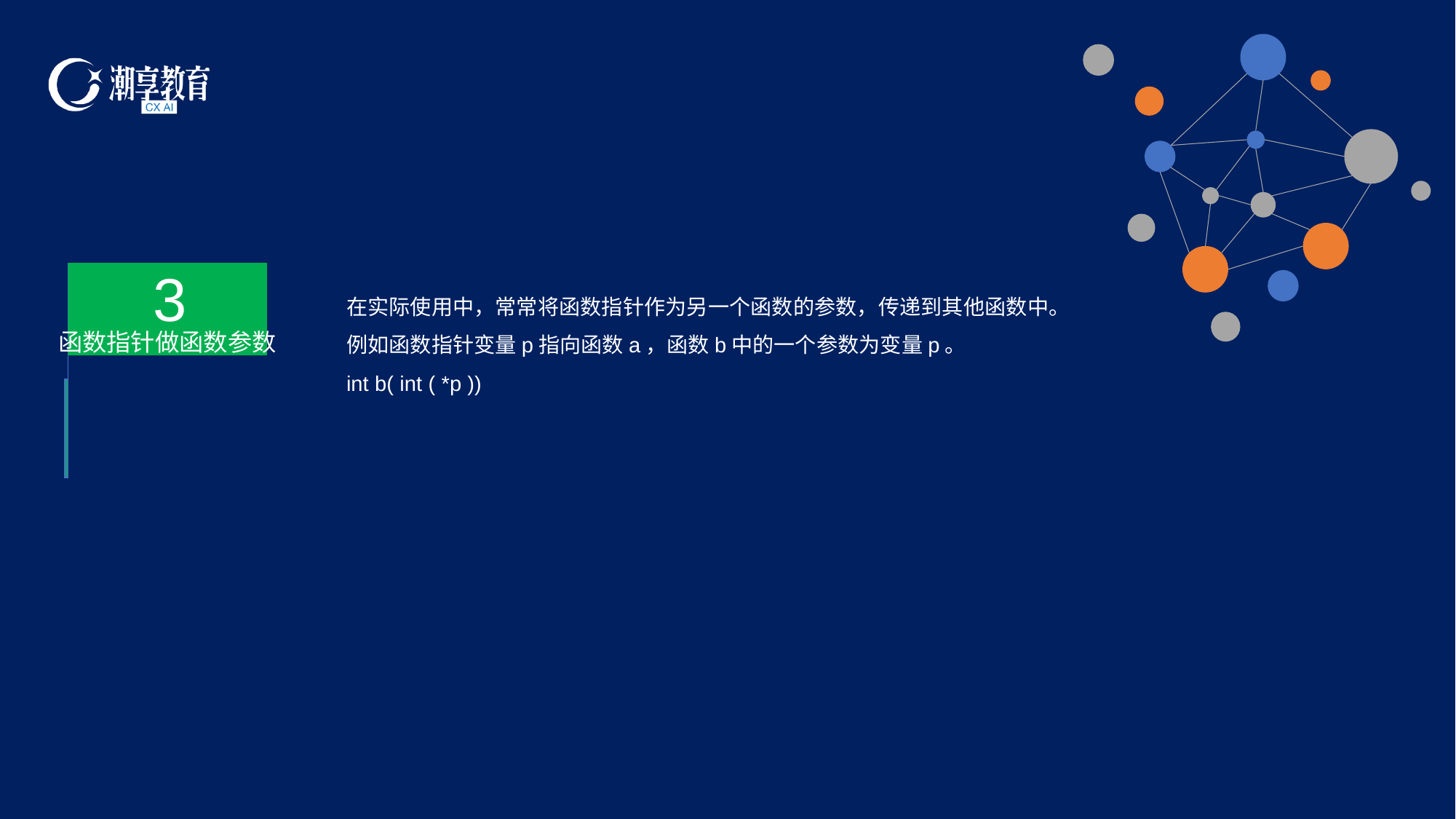

3

函数指针做函数参数

在实际使用中，常常将函数指针作为另一个函数的参数，传递到其他函数中。
例如函数指针变量p指向函数a，函数b中的一个参数为变量p。
int b( int ( *p ))